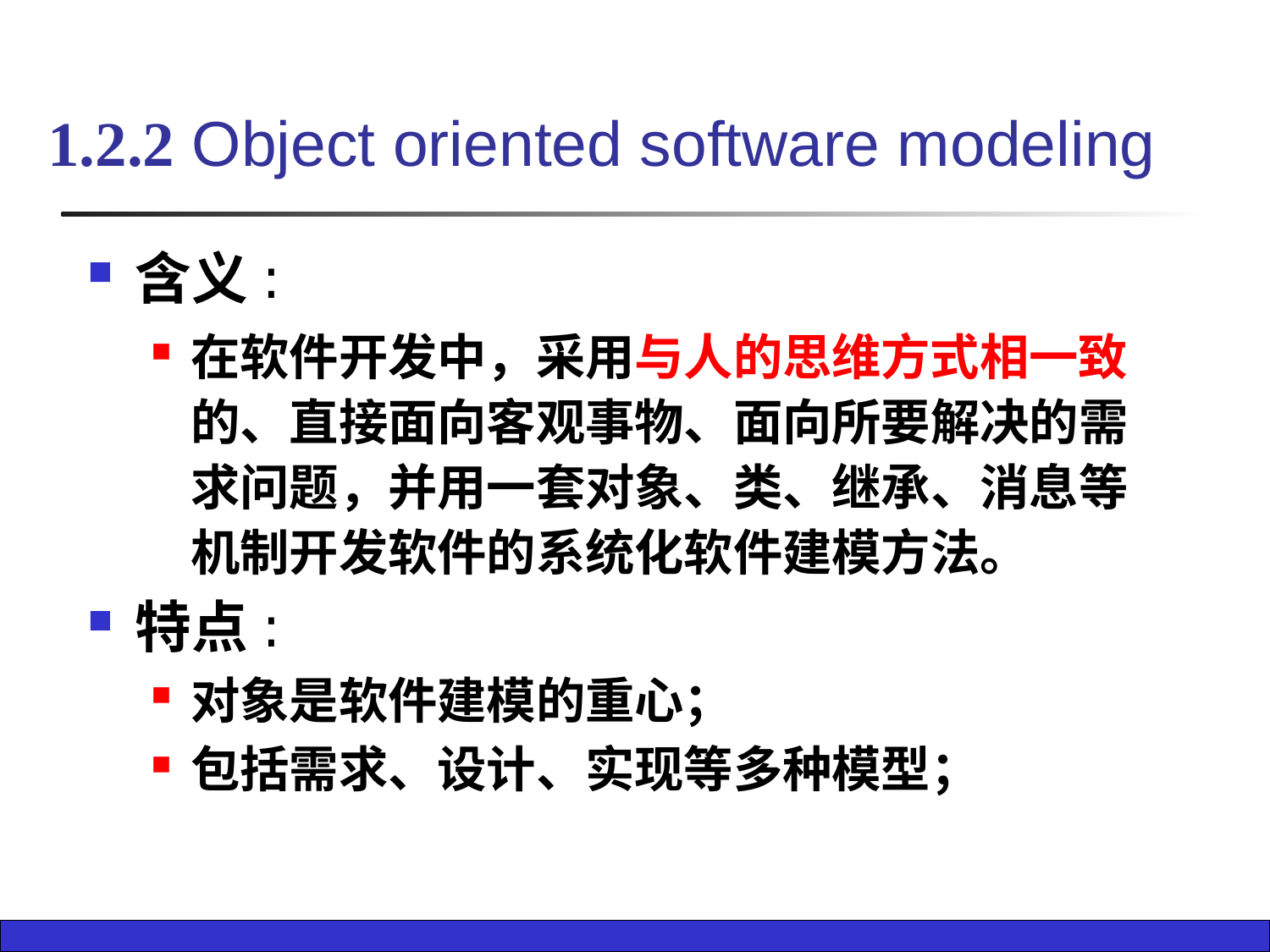

# 1.2.2 Object oriented software modeling
含义:
在软件开发中，采用与人的思维方式相一致的、直接面向客观事物、面向所要解决的需求问题，并用一套对象、类、继承、消息等机制开发软件的系统化软件建模方法。
特点:
对象是软件建模的重心；
包括需求、设计、实现等多种模型；